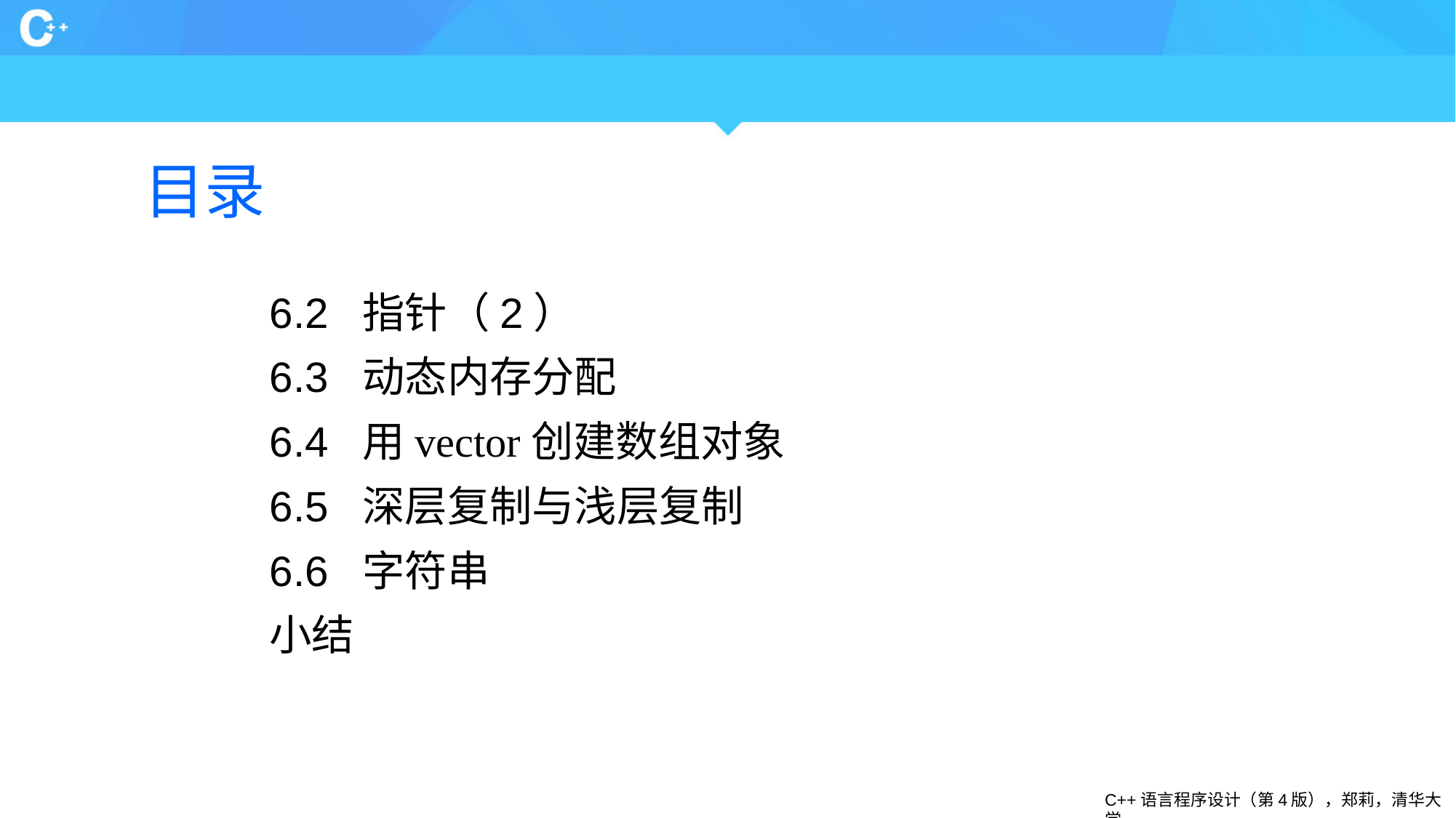

# 目录
6.2  指针（2）
6.3  动态内存分配
6.4  用vector创建数组对象
6.5  深层复制与浅层复制
6.6  字符串
小结